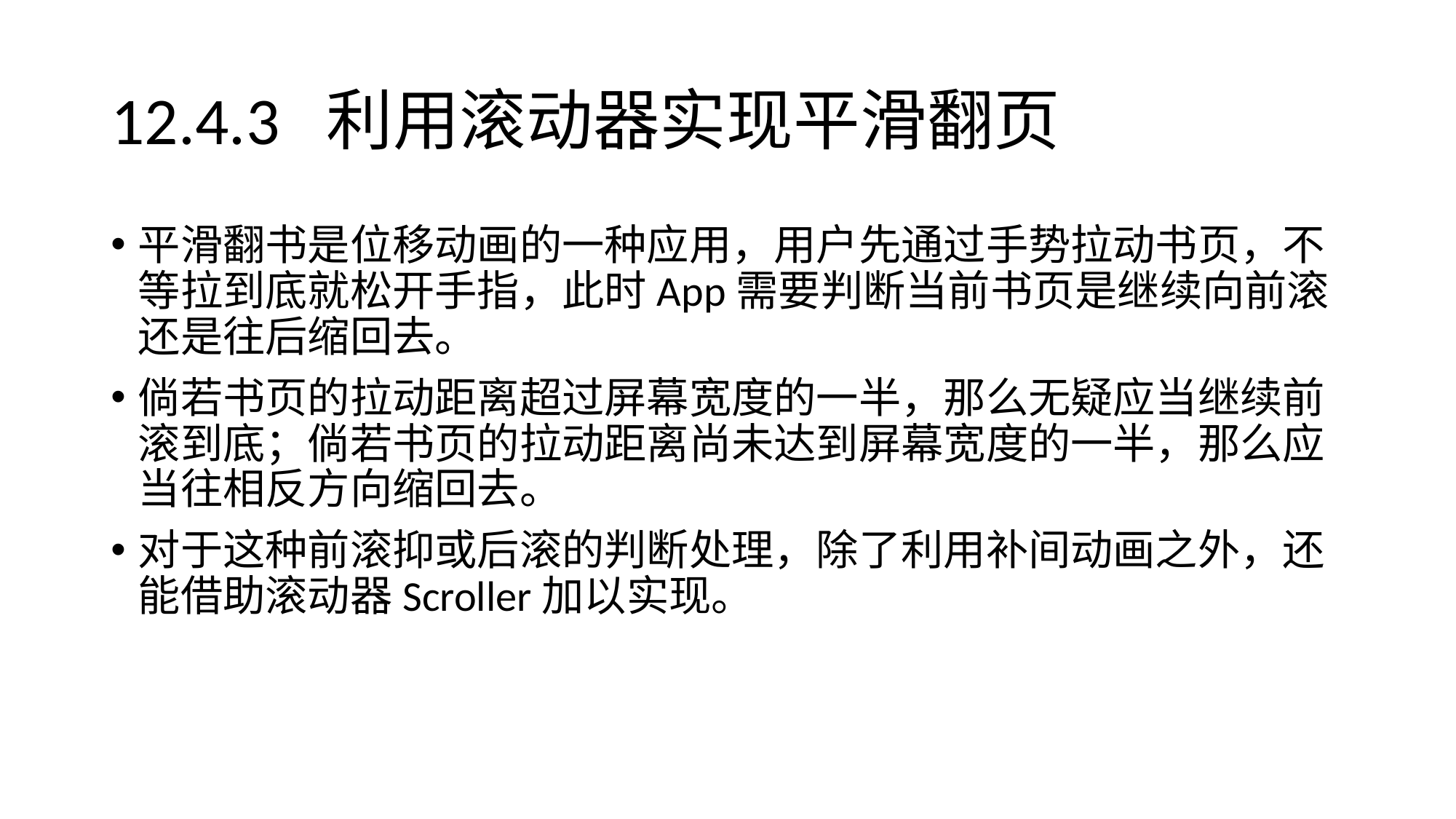

# 12.4.3  利用滚动器实现平滑翻页
平滑翻书是位移动画的一种应用，用户先通过手势拉动书页，不等拉到底就松开手指，此时App需要判断当前书页是继续向前滚还是往后缩回去。
倘若书页的拉动距离超过屏幕宽度的一半，那么无疑应当继续前滚到底；倘若书页的拉动距离尚未达到屏幕宽度的一半，那么应当往相反方向缩回去。
对于这种前滚抑或后滚的判断处理，除了利用补间动画之外，还能借助滚动器Scroller加以实现。